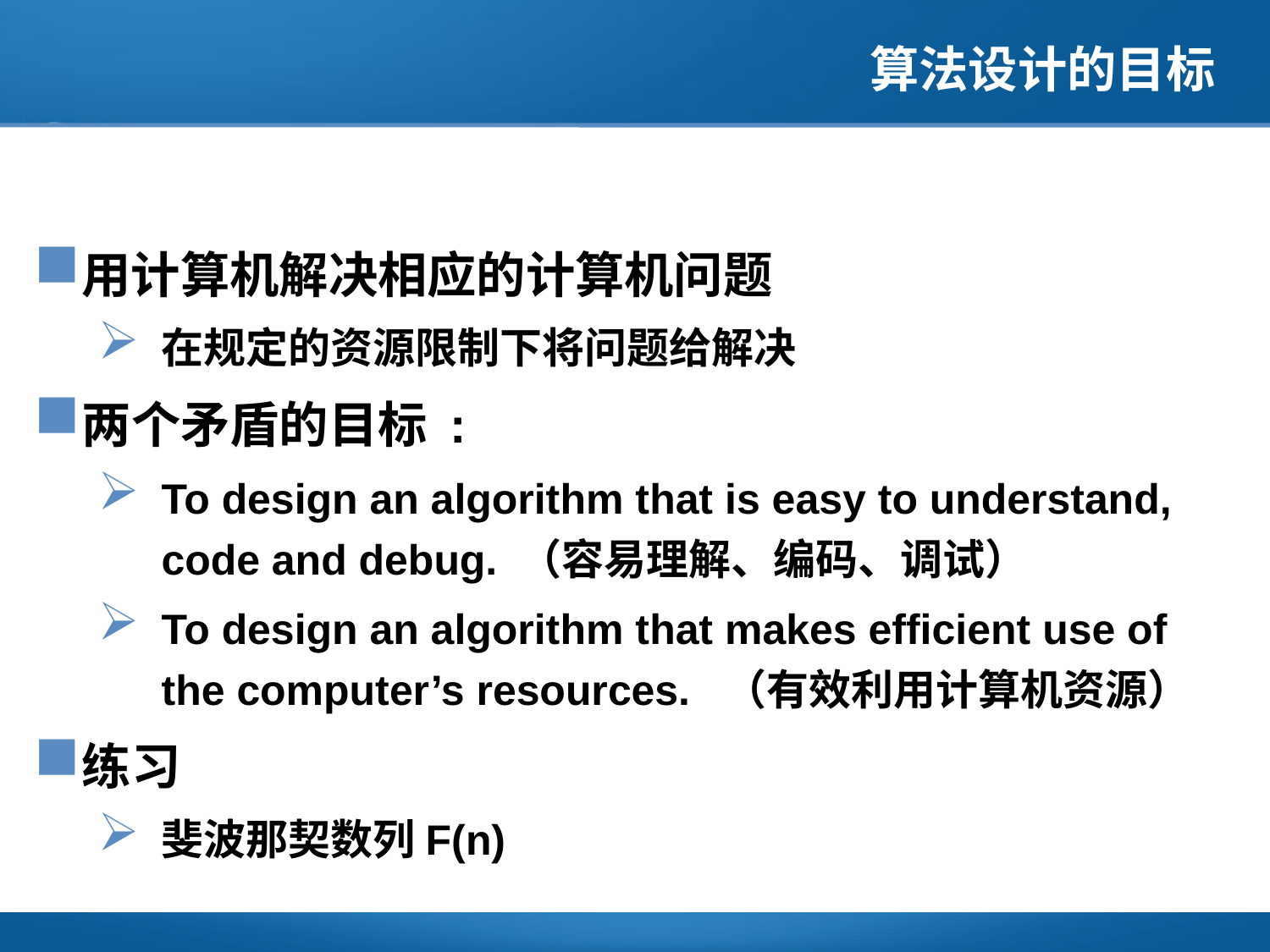

# 算法设计的目标

用计算机解决相应的计算机问题
在规定的资源限制下将问题给解决
两个矛盾的目标 :
To design an algorithm that is easy to understand, code and debug. （容易理解、编码、调试）
To design an algorithm that makes efficient use of the computer’s resources.  （有效利用计算机资源）
练习
斐波那契数列F(n)